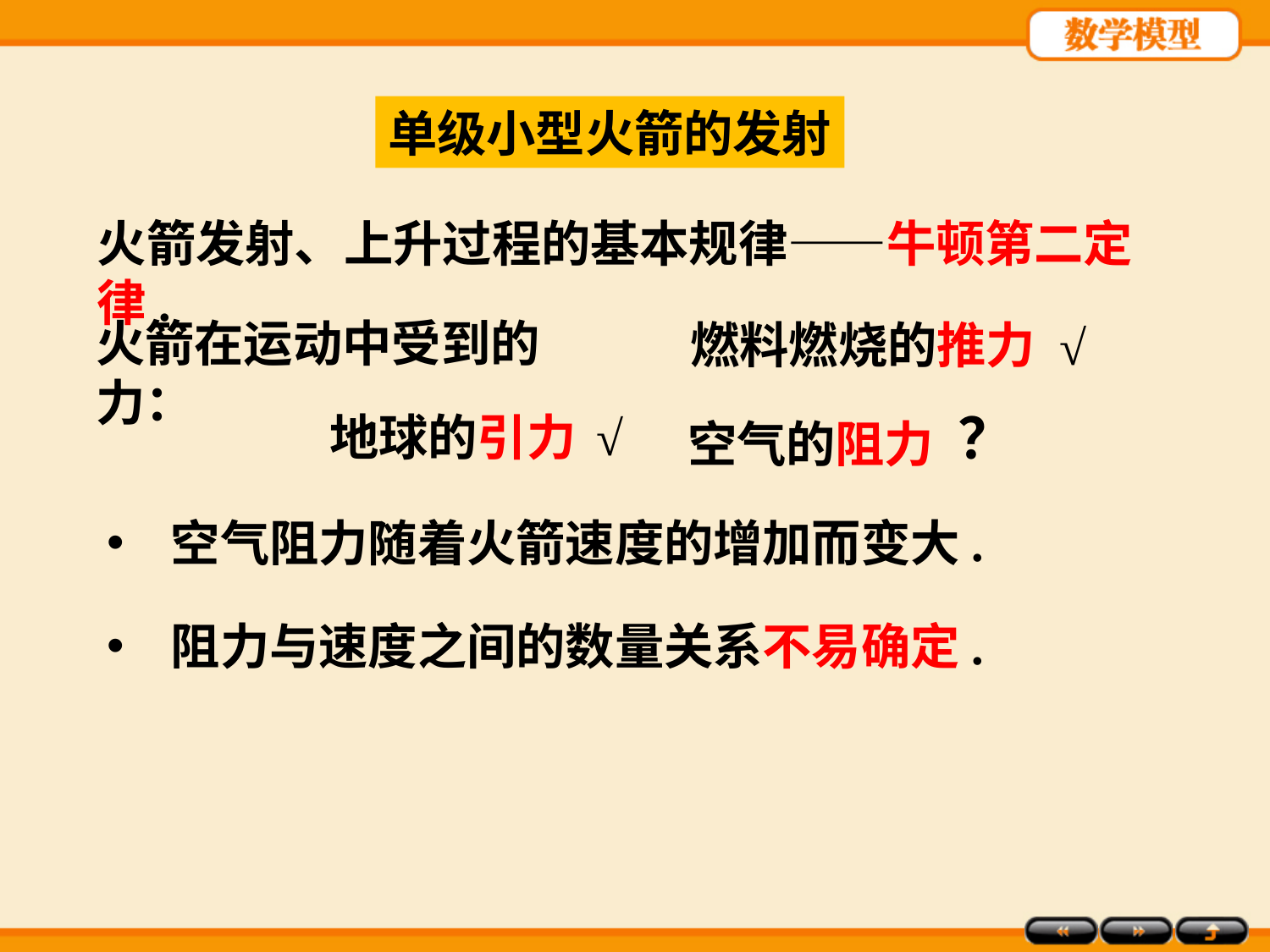

单级小型火箭的发射
火箭发射、上升过程的基本规律——牛顿第二定律.
火箭在运动中受到的力：
燃料燃烧的推力
√
空气的阻力
？
地球的引力
√
空气阻力随着火箭速度的增加而变大.
阻力与速度之间的数量关系不易确定.